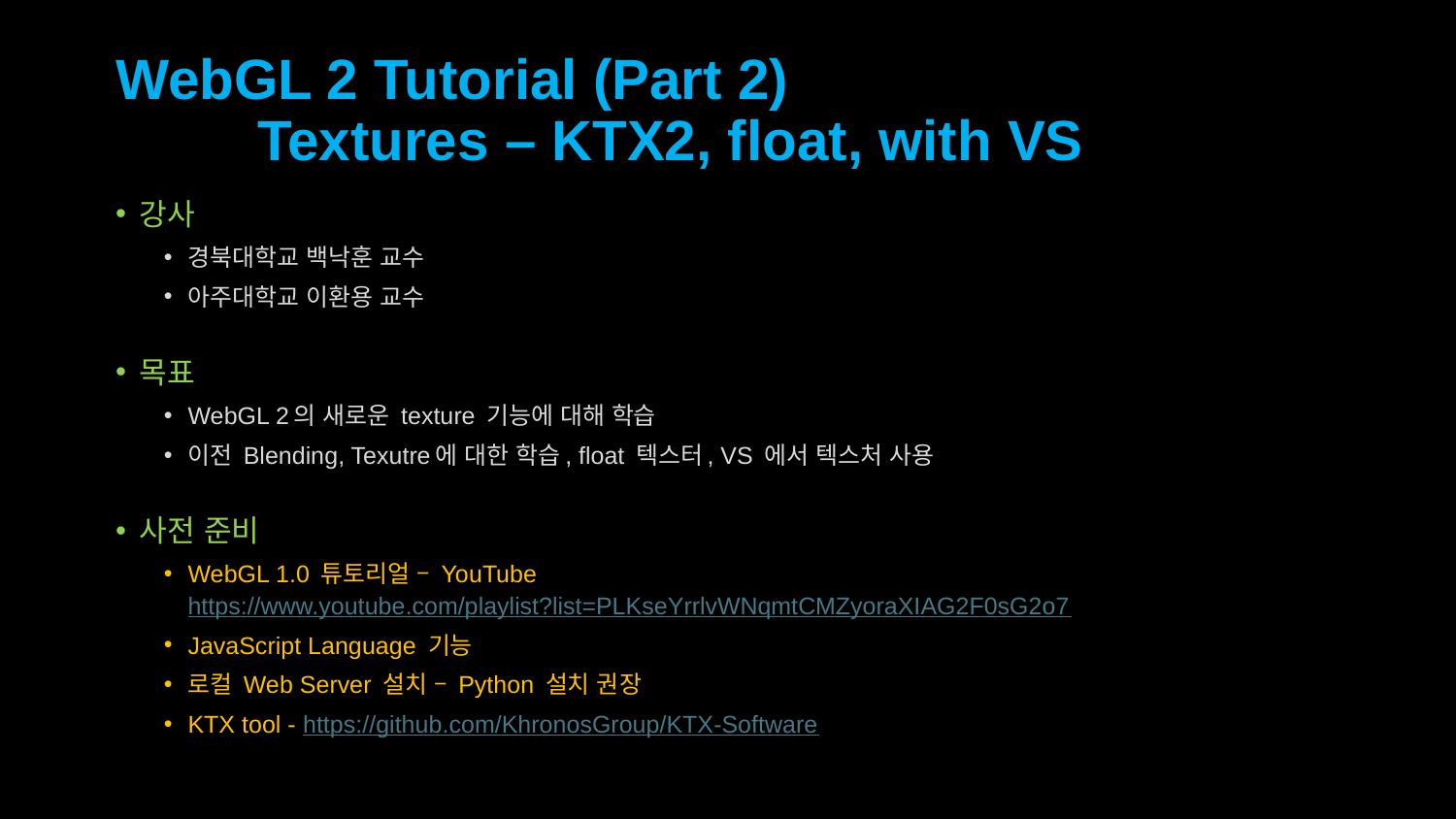

# WebGL 2 Tutorial (Part 2) Textures – KTX2, float, with VS
강사
경북대학교 백낙훈 교수
아주대학교 이환용 교수
목표
WebGL 2의 새로운 texture 기능에 대해 학습
이전 Blending, Texutre에 대한 학습, float 텍스터, VS 에서 텍스처 사용
사전 준비
WebGL 1.0 튜토리얼 – YouTube https://www.youtube.com/playlist?list=PLKseYrrlvWNqmtCMZyoraXIAG2F0sG2o7
JavaScript Language 기능
로컬 Web Server 설치 – Python 설치 권장
KTX tool - https://github.com/KhronosGroup/KTX-Software